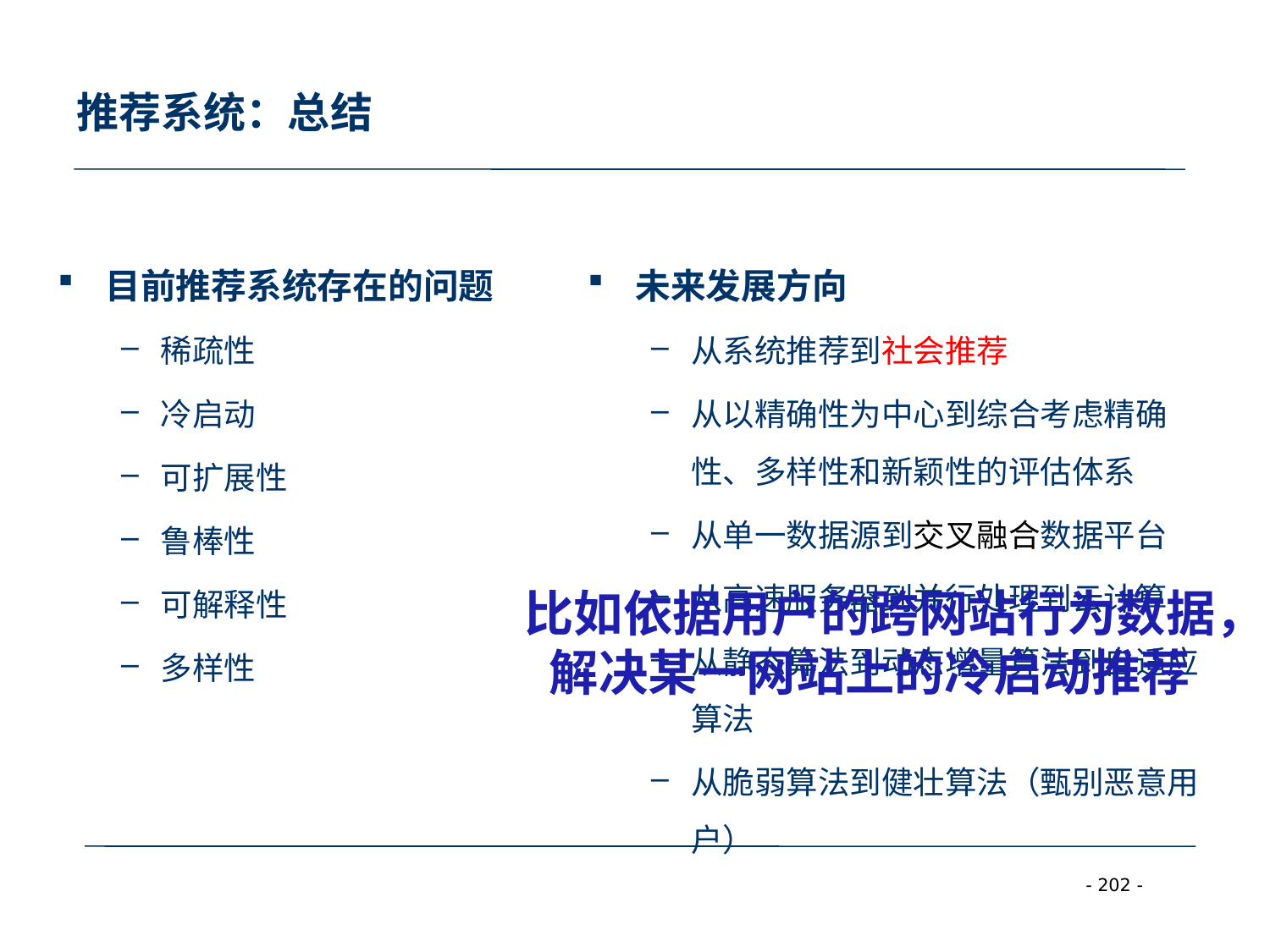

# 推荐系统：总结
目前推荐系统存在的问题
稀疏性
冷启动
可扩展性
鲁棒性
可解释性
多样性

未来发展方向
从系统推荐到社会推荐
从以精确性为中心到综合考虑精确性、多样性和新颖性的评估体系
从单一数据源到交叉融合数据平台
从高速服务器到并行处理到云计算
从静态算法到动态增量算法到自适应算法
从脆弱算法到健壮算法（甄别恶意用户）

比如依据用户的跨网站行为数据，解决某一网站上的冷启动推荐